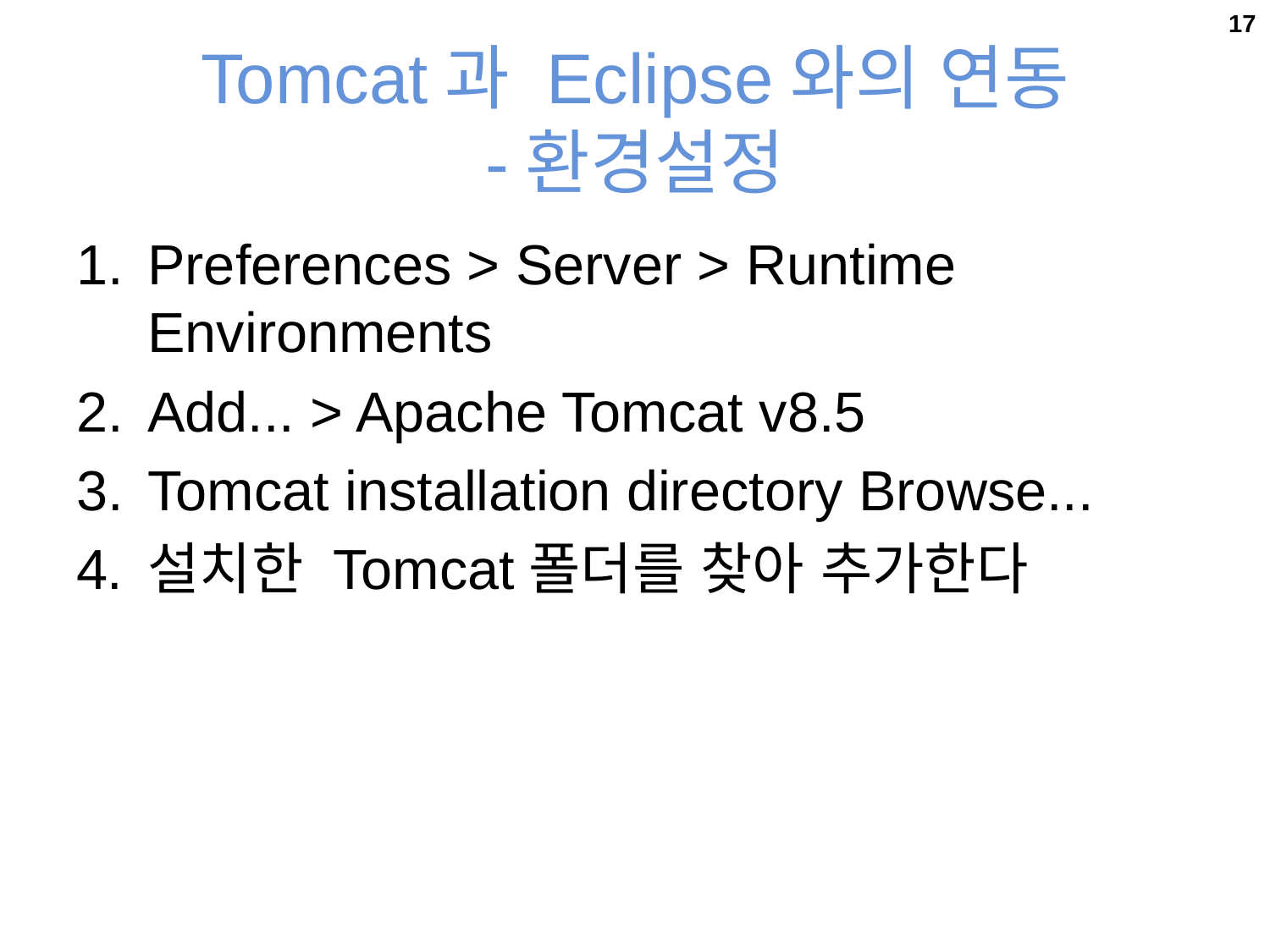

17
# Tomcat과 Eclipse와의 연동 -환경설정
Preferences > Server > Runtime Environments
Add... > Apache Tomcat v8.5
Tomcat installation directory Browse...
설치한 Tomcat폴더를 찾아 추가한다